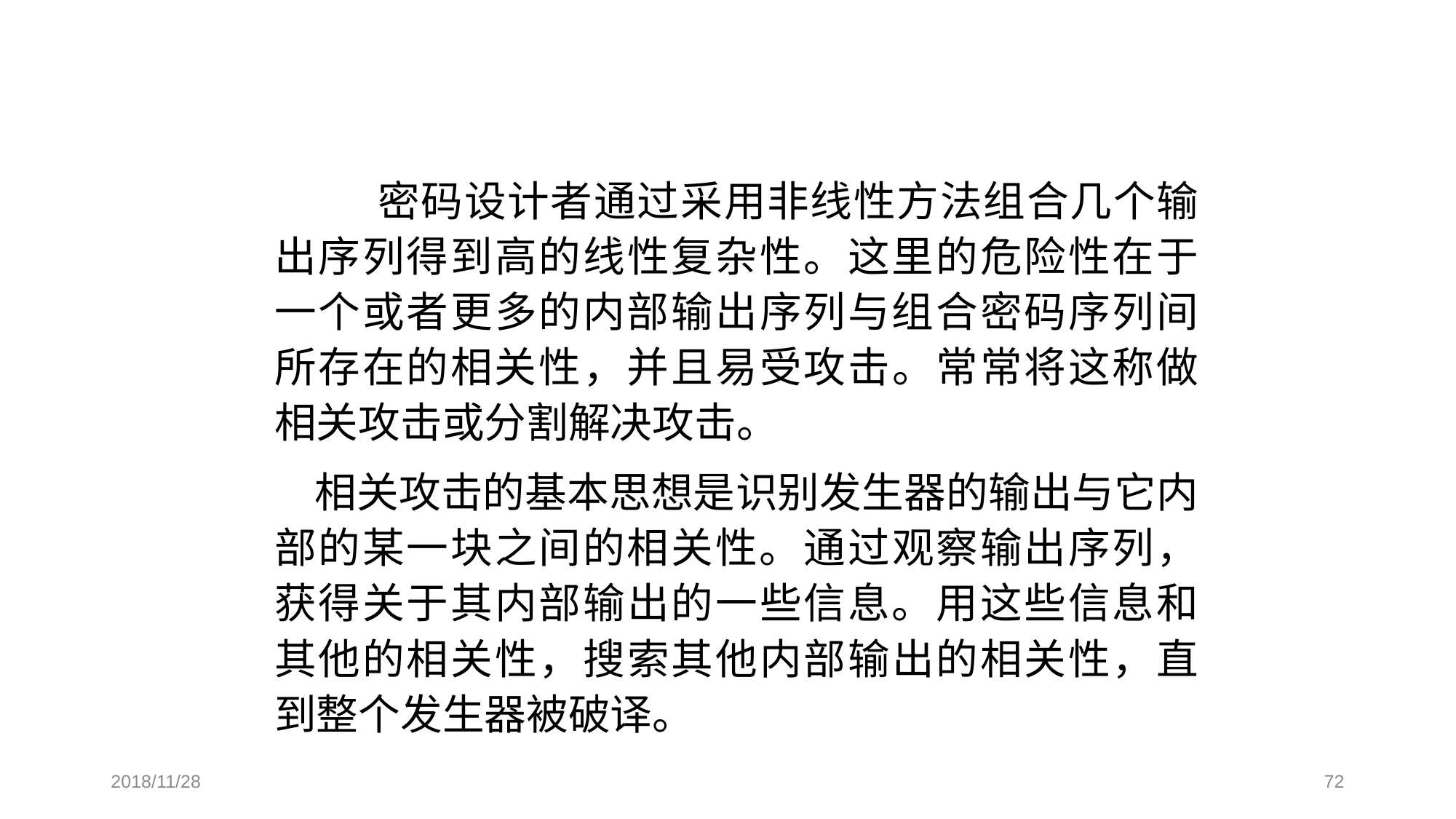

相关免疫性
             密码设计者通过采用非线性方法组合几个输出序列得到高的线性复杂性。这里的危险性在于一个或者更多的内部输出序列与组合密码序列间所存在的相关性，并且易受攻击。常常将这称做相关攻击或分割解决攻击。
      相关攻击的基本思想是识别发生器的输出与它内部的某一块之间的相关性。通过观察输出序列，获得关于其内部输出的一些信息。用这些信息和其他的相关性，搜索其他内部输出的相关性，直到整个发生器被破译。
2018/11/28
72